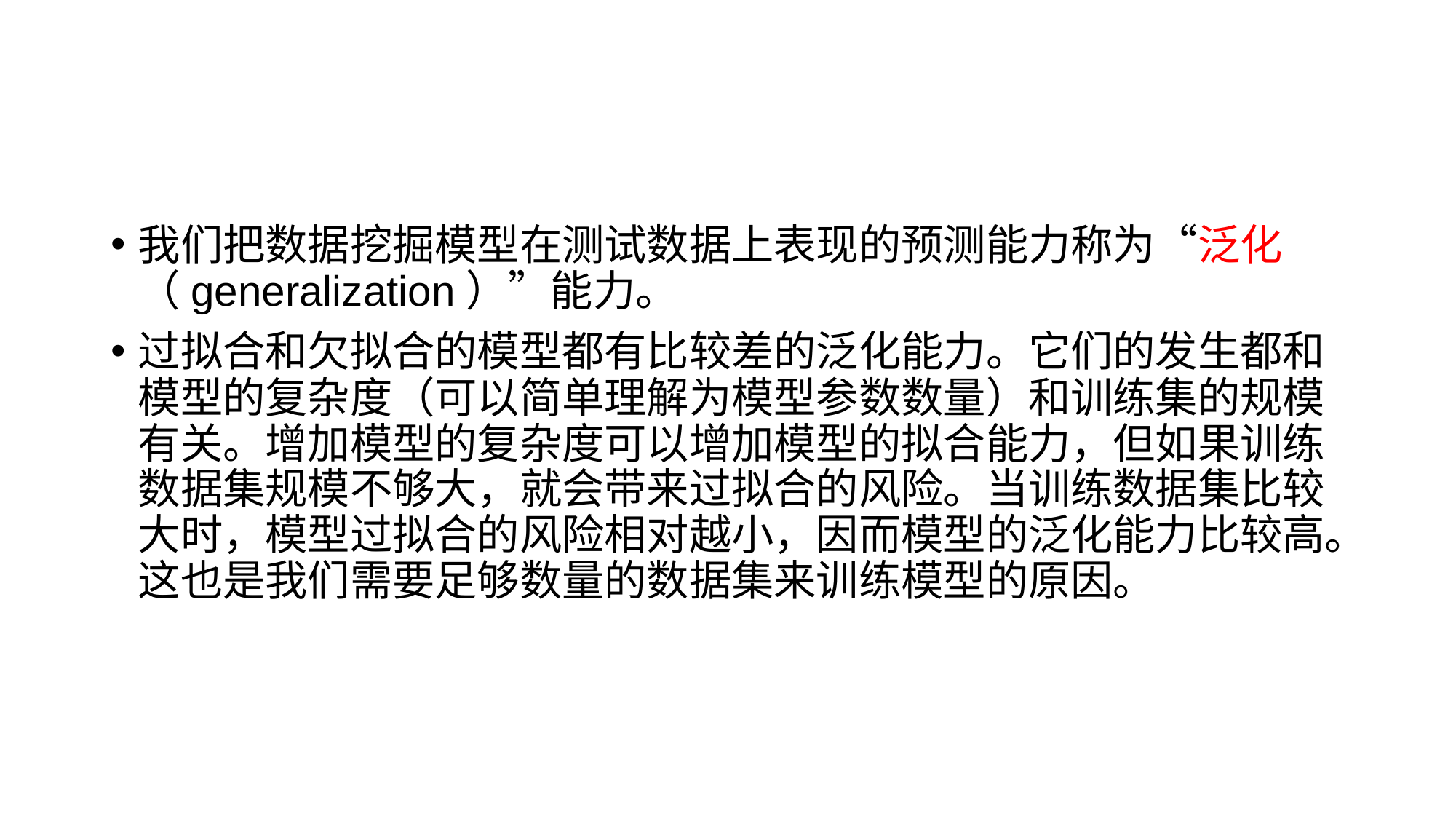

#
我们把数据挖掘模型在测试数据上表现的预测能力称为“泛化（generalization）”能力。
过拟合和欠拟合的模型都有比较差的泛化能力。它们的发生都和模型的复杂度（可以简单理解为模型参数数量）和训练集的规模有关。增加模型的复杂度可以增加模型的拟合能力，但如果训练数据集规模不够大，就会带来过拟合的风险。当训练数据集比较大时，模型过拟合的风险相对越小，因而模型的泛化能力比较高。这也是我们需要足够数量的数据集来训练模型的原因。